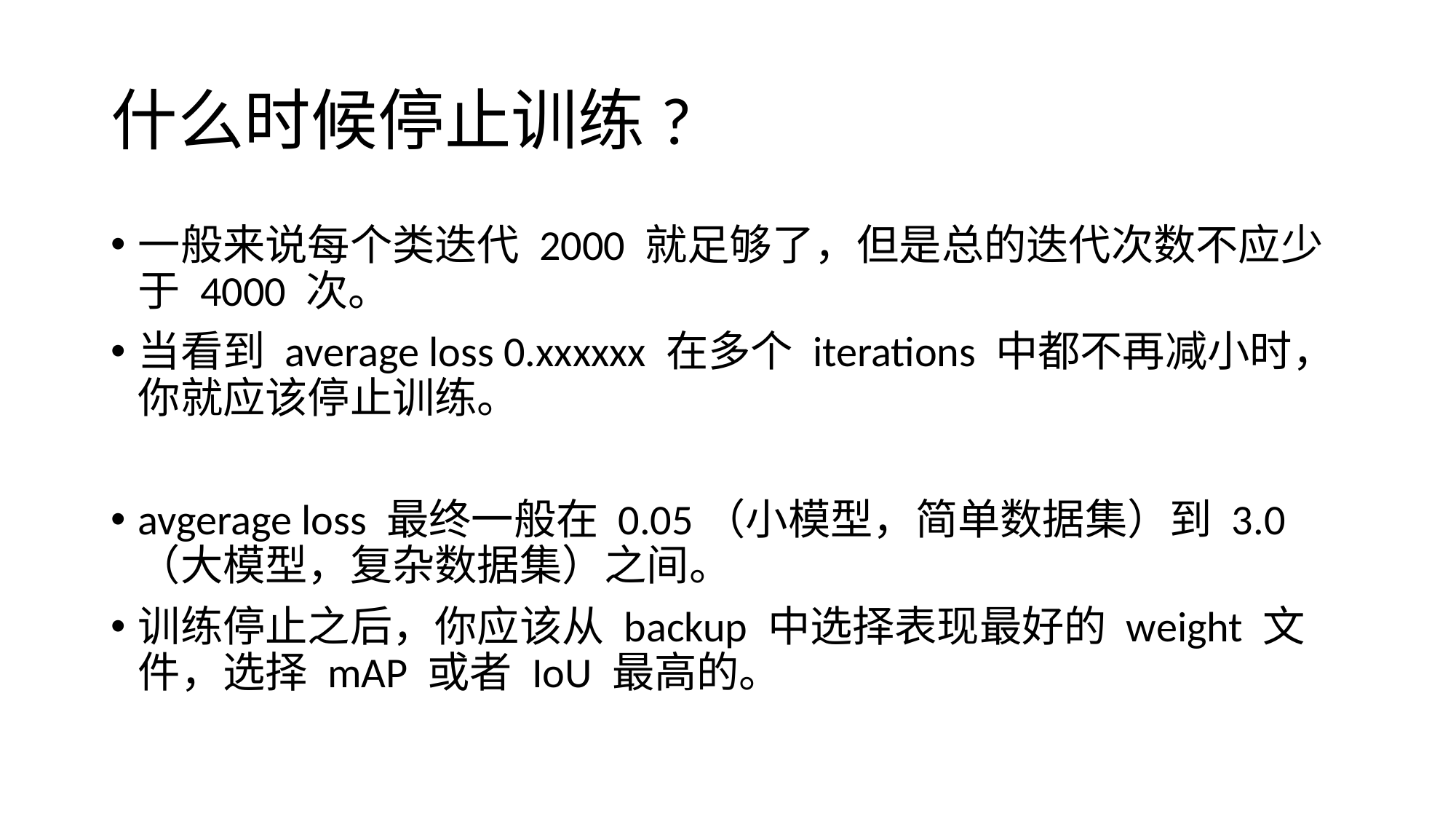

# 什么时候停止训练?
一般来说每个类迭代 2000 就足够了，但是总的迭代次数不应少于 4000 次。
当看到 average loss 0.xxxxxx 在多个 iterations 中都不再减小时，你就应该停止训练。

avgerage loss 最终一般在 0.05（小模型，简单数据集）到 3.0（大模型，复杂数据集）之间。
训练停止之后，你应该从 backup 中选择表现最好的 weight 文件，选择 mAP 或者 IoU 最高的。